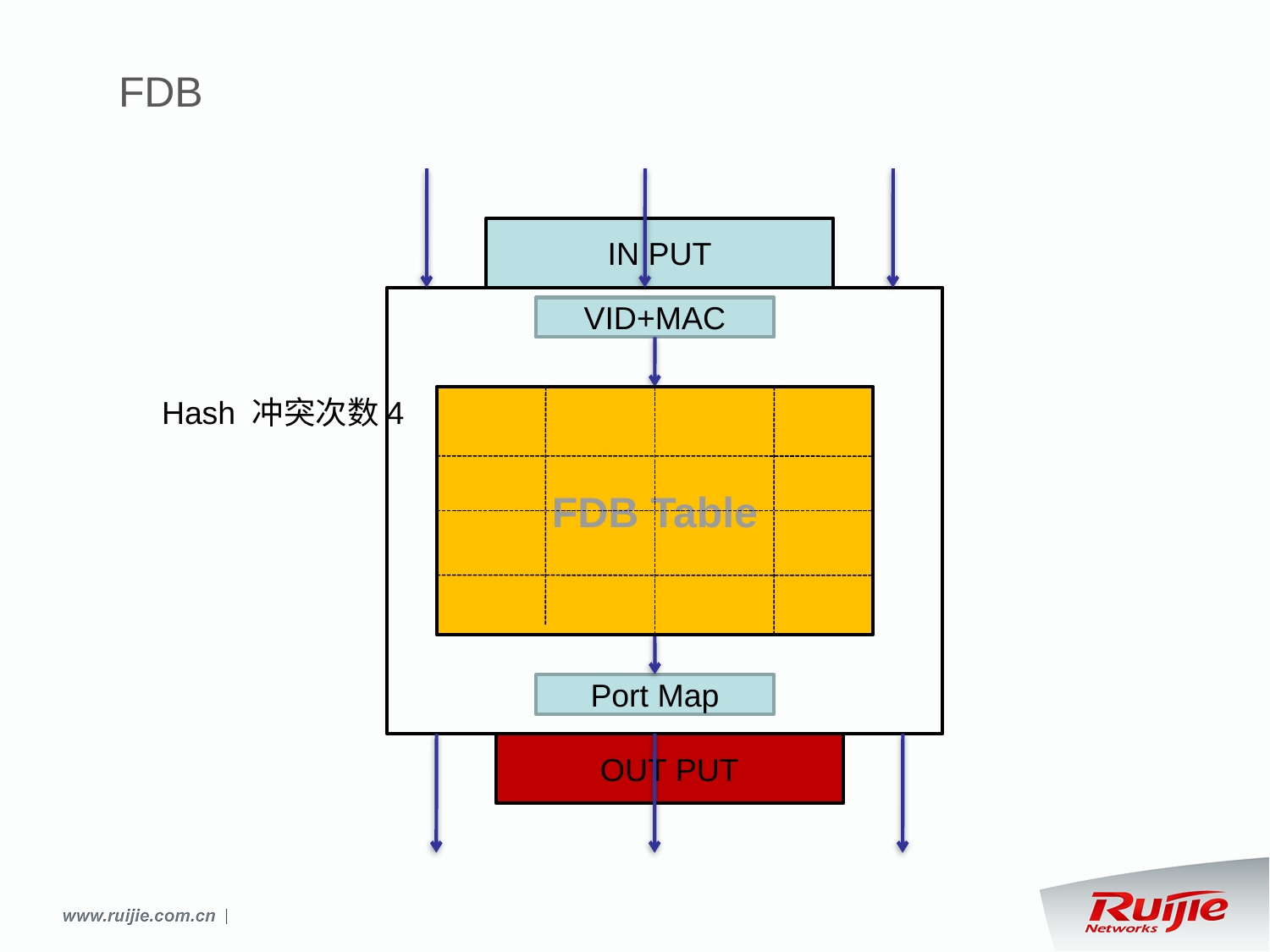

# FDB
IN PUT

VID+MAC
FDB Table
Hash 冲突次数4
Port Map
OUT PUT